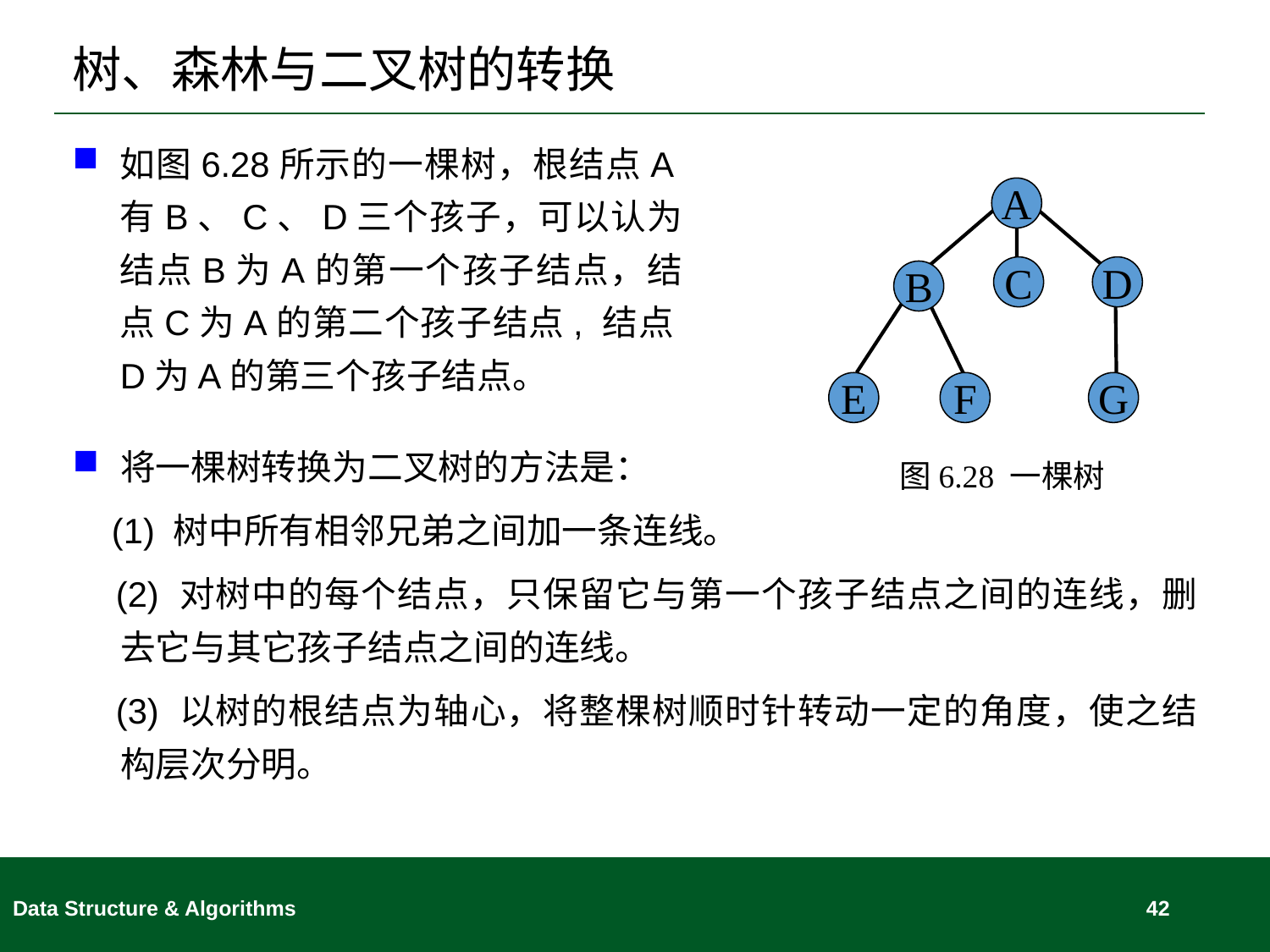

# 树、森林与二叉树的转换
如图6.28所示的一棵树，根结点A有B、C、D三个孩子，可以认为结点B为A的第一个孩子结点，结点C为A的第二个孩子结点, 结点D为A的第三个孩子结点。
A

C
D
B

E
F
G
图6.28 一棵树
将一棵树转换为二叉树的方法是：
    (1) 树中所有相邻兄弟之间加一条连线。
    (2) 对树中的每个结点，只保留它与第一个孩子结点之间的连线，删去它与其它孩子结点之间的连线。
    (3) 以树的根结点为轴心，将整棵树顺时针转动一定的角度，使之结构层次分明。

Data Structure & Algorithms
42